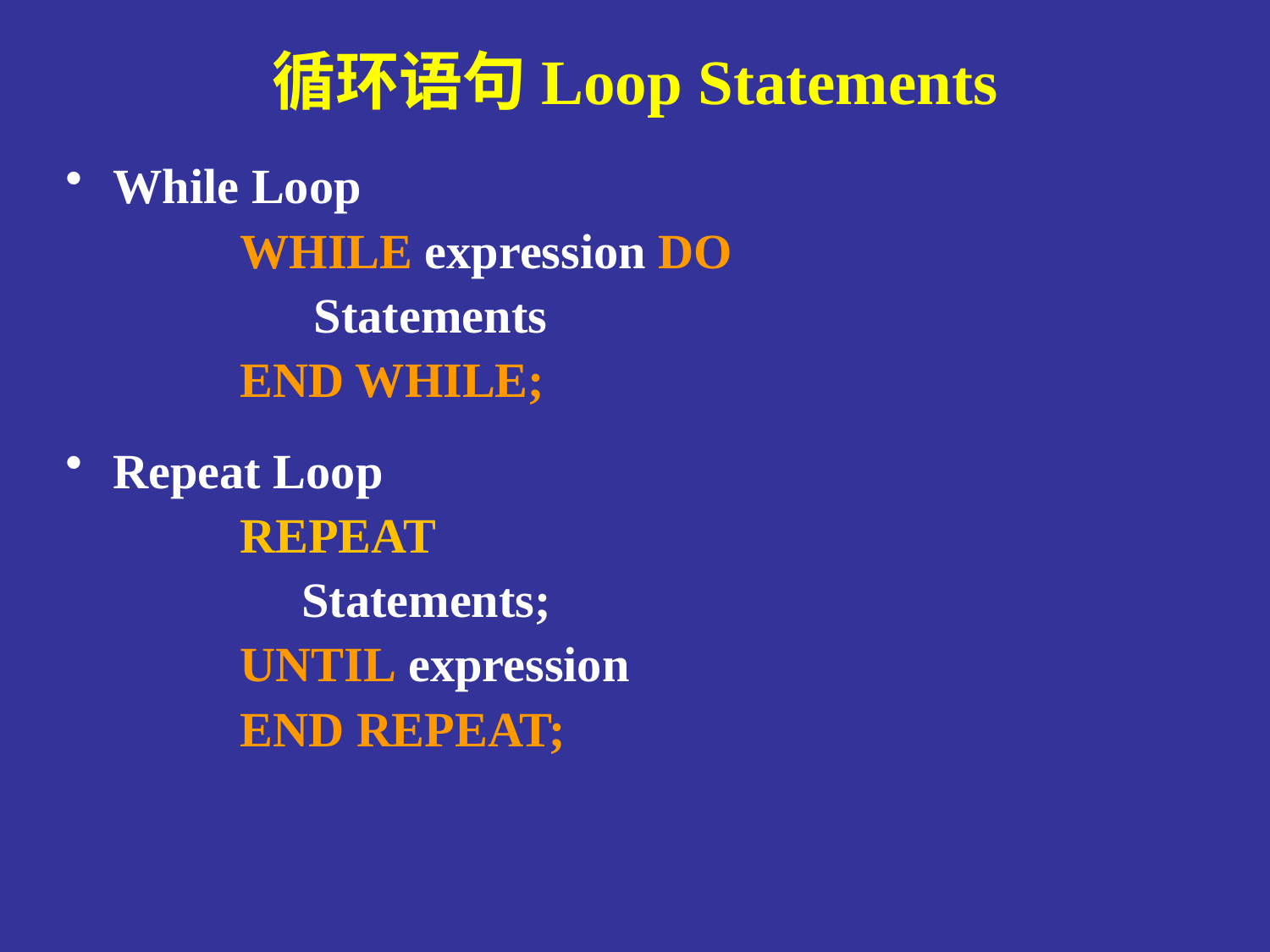

# 循环语句Loop Statements
While Loop
		WHILE expression DO
		      Statements
		END WHILE;
Repeat Loop
	 	REPEAT
		     Statements;
		UNTIL expression
		END REPEAT;